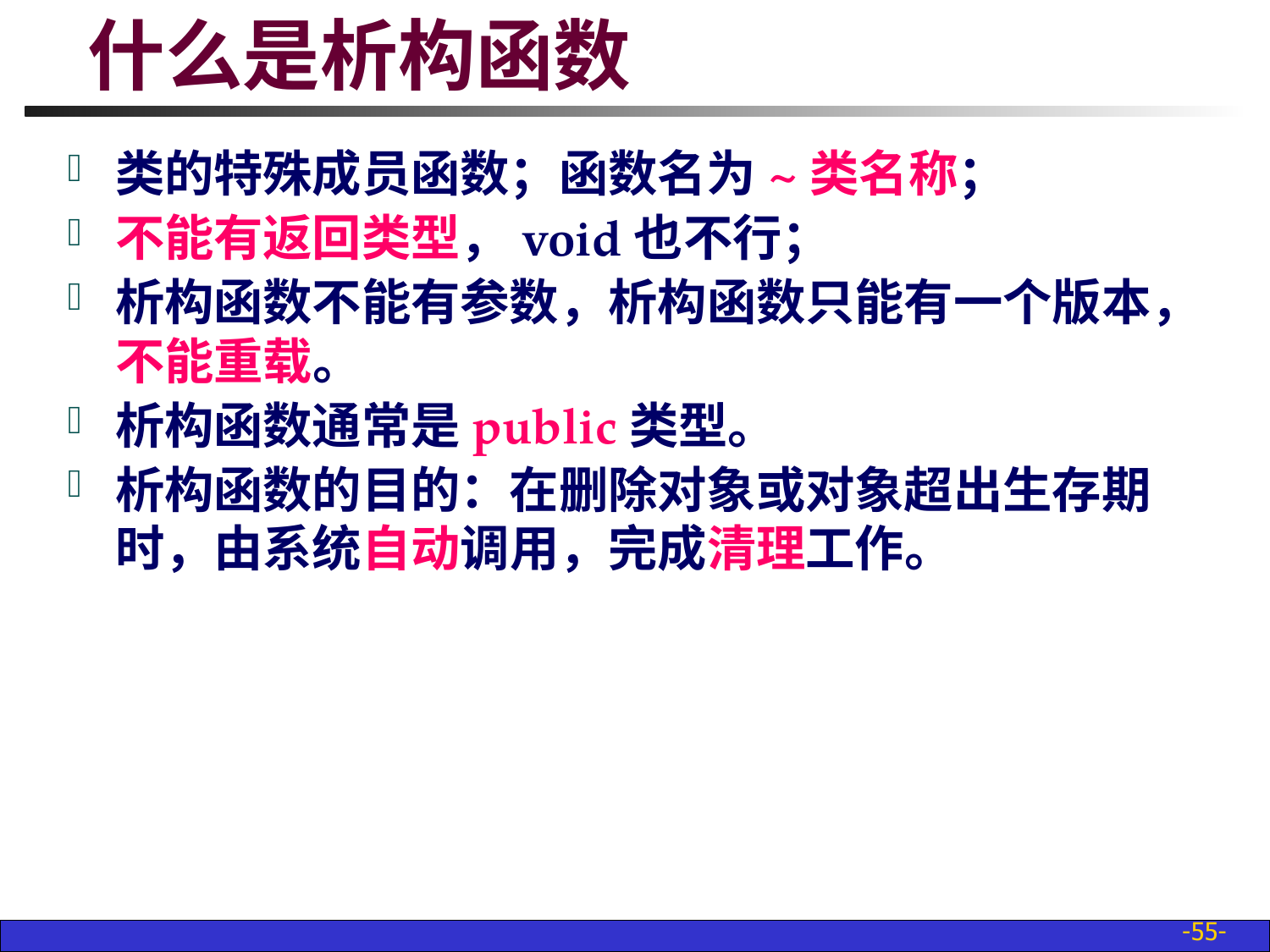

# 什么是析构函数
类的特殊成员函数；函数名为~类名称；
不能有返回类型，void也不行；
析构函数不能有参数，析构函数只能有一个版本，不能重载。
析构函数通常是public类型。
析构函数的目的：在删除对象或对象超出生存期时，由系统自动调用，完成清理工作。
-55-